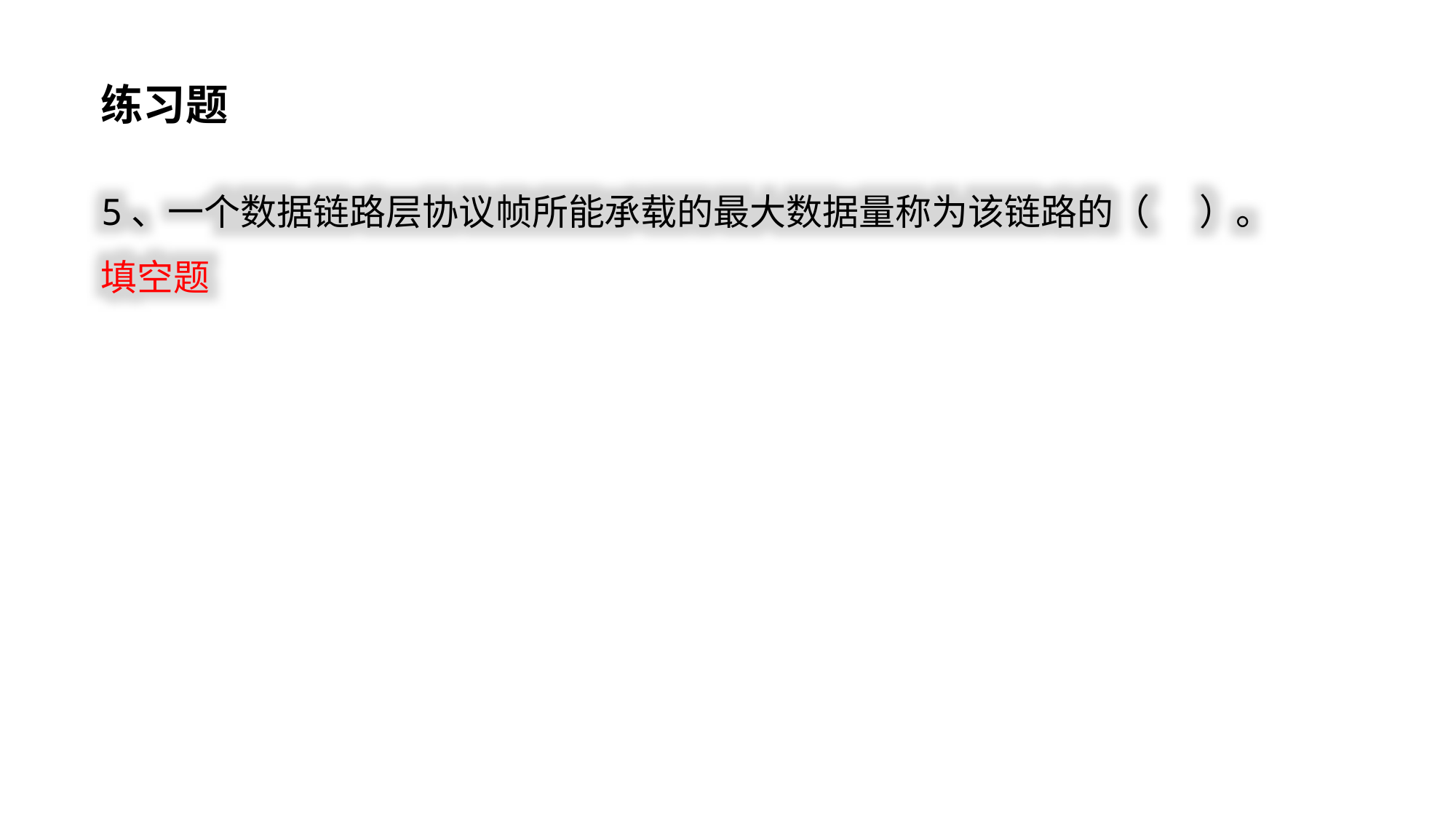

练习题
5、一个数据链路层协议帧所能承载的最大数据量称为该链路的（      ）。  填空题